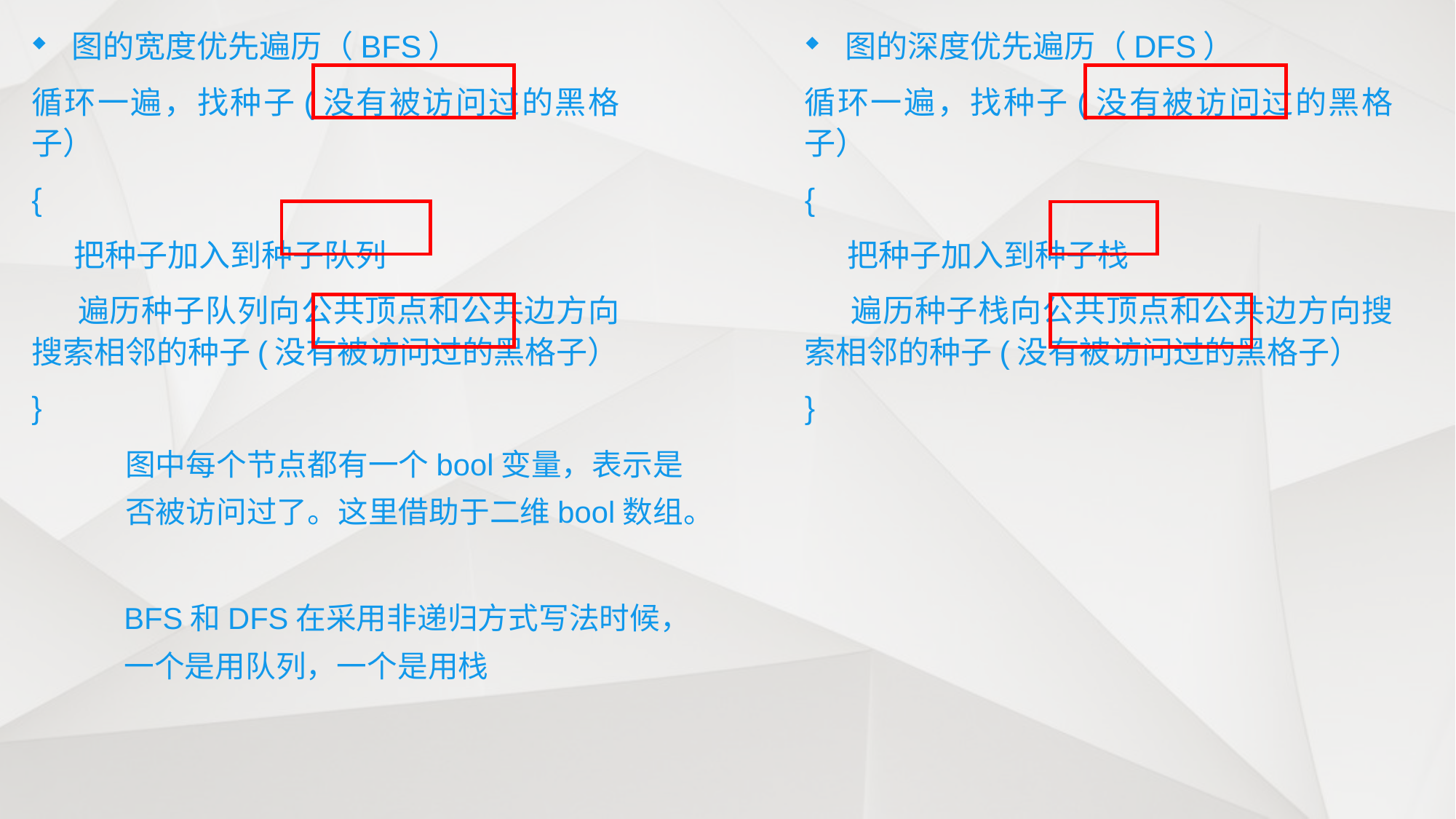

图的宽度优先遍历（BFS）
循环一遍，找种子(没有被访问过的黑格子）
{
     把种子加入到种子队列
     遍历种子队列向公共顶点和公共边方向搜索相邻的种子(没有被访问过的黑格子）
}
图的深度优先遍历（DFS）
循环一遍，找种子(没有被访问过的黑格子）
{
     把种子加入到种子栈
     遍历种子栈向公共顶点和公共边方向搜索相邻的种子(没有被访问过的黑格子）
}

图中每个节点都有一个bool变量，表示是否被访问过了。这里借助于二维bool数组。
BFS和DFS在采用非递归方式写法时候，一个是用队列，一个是用栈